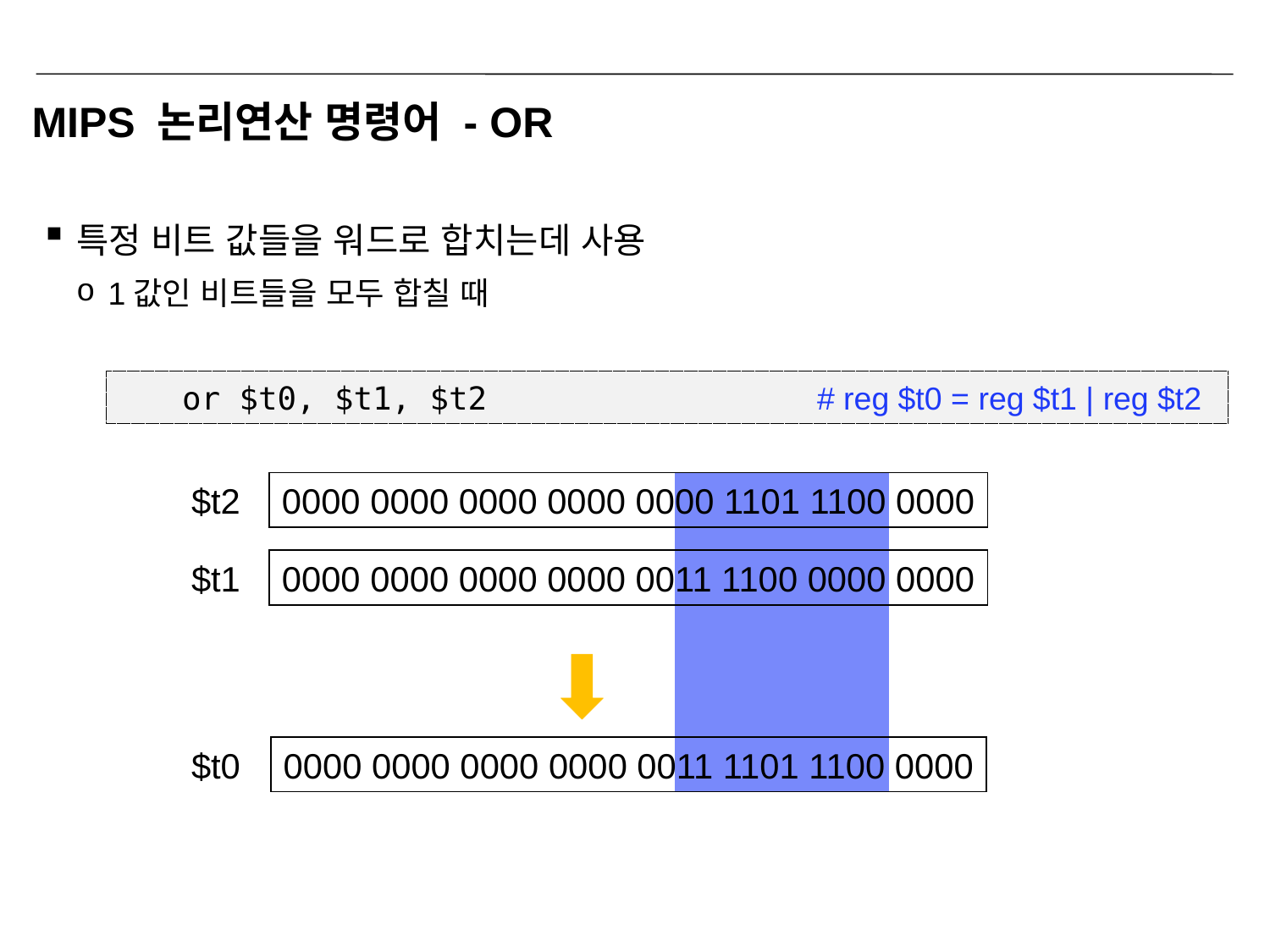

# MIPS 논리연산 명령어 - OR
특정 비트 값들을 워드로 합치는데 사용
1값인 비트들을 모두 합칠 때
or $t0, $t1, $t2			# reg $t0 = reg $t1 | reg $t2
$t2
0000 0000 0000 0000 0000 1101 1100 0000

$t1
0000 0000 0000 0000 0011 1100 0000 0000

$t0
0000 0000 0000 0000 0011 1101 1100 0000